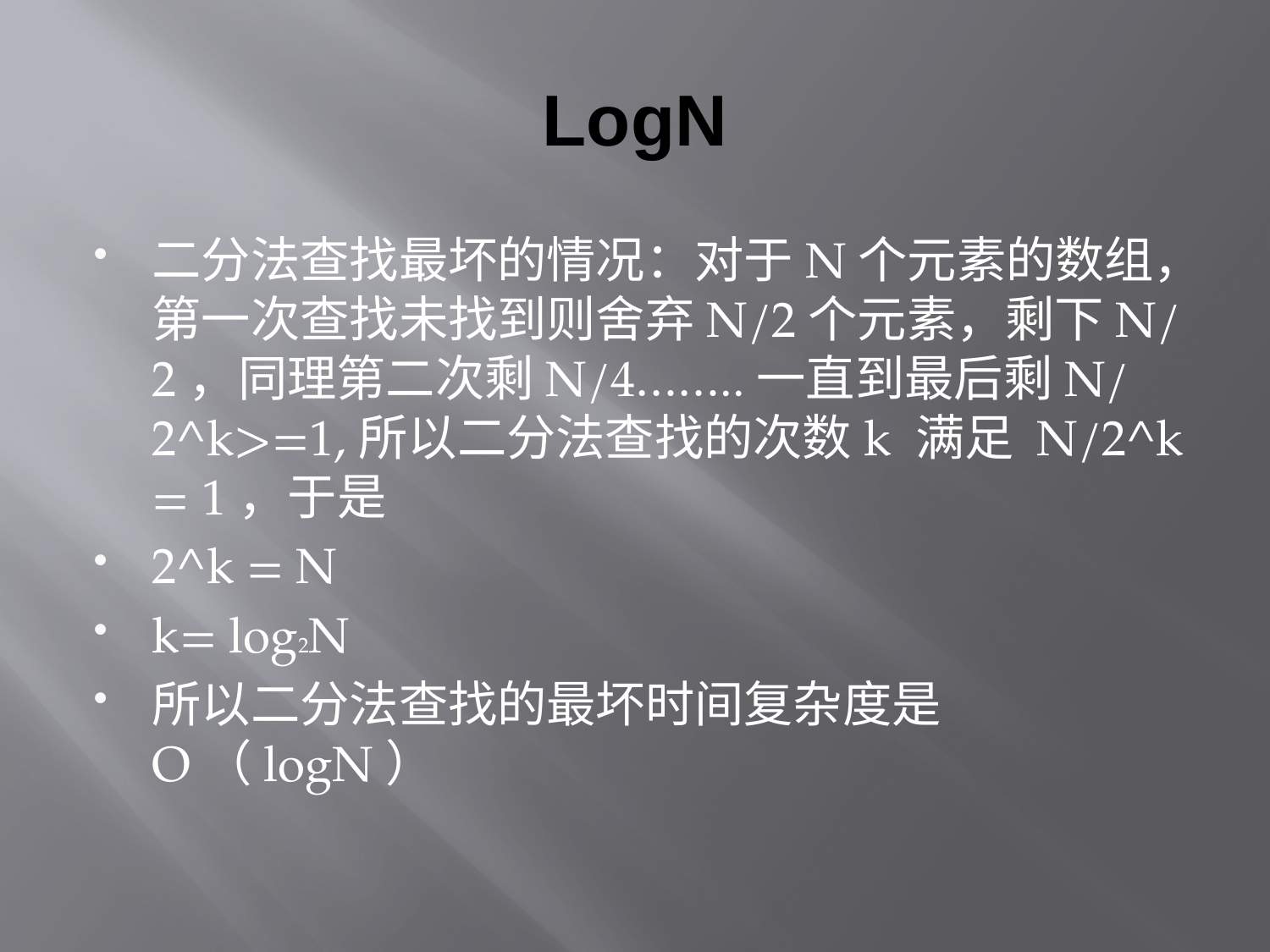

# LogN
二分法查找最坏的情况：对于N个元素的数组，第一次查找未找到则舍弃N/2个元素，剩下N/2，同理第二次剩N/4……..一直到最后剩N/2^k>=1,所以二分法查找的次数k 满足 N/2^k = 1，于是
2^k = N
k= log2N
所以二分法查找的最坏时间复杂度是O（logN）